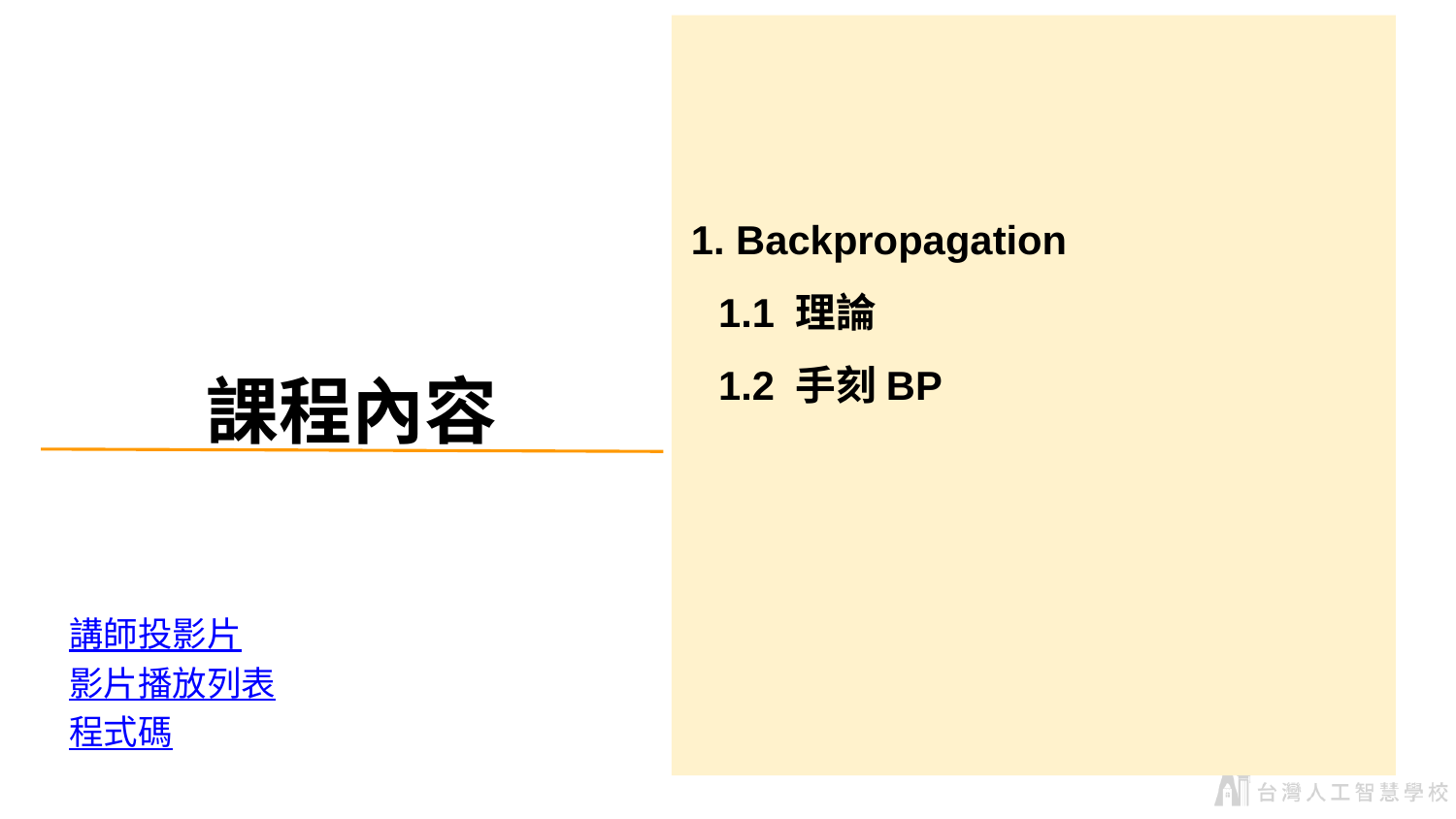

1. Backpropagation
   1.1 理論
   1.2 手刻BP

課程內容
講師投影片
影片播放列表
程式碼